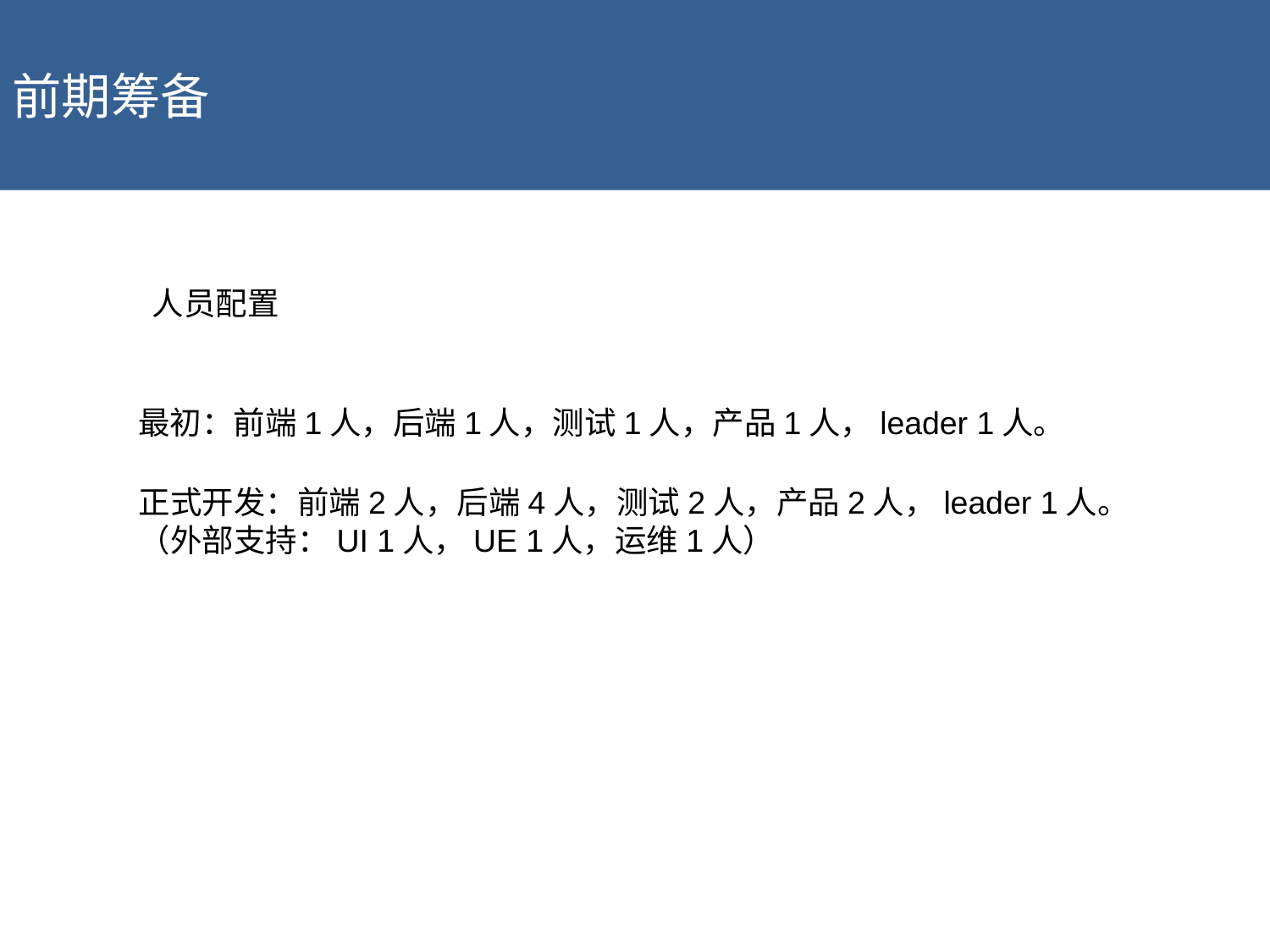

前期筹备

点击添加文本
人员配置
最初：前端1人，后端1人，测试1人，产品1人，leader 1人。
点击添加文本
正式开发：前端2人，后端4人，测试2人，产品2人，leader 1人。
（外部支持：UI 1人，UE 1人，运维1人）
点击添加文本
点击添加文本